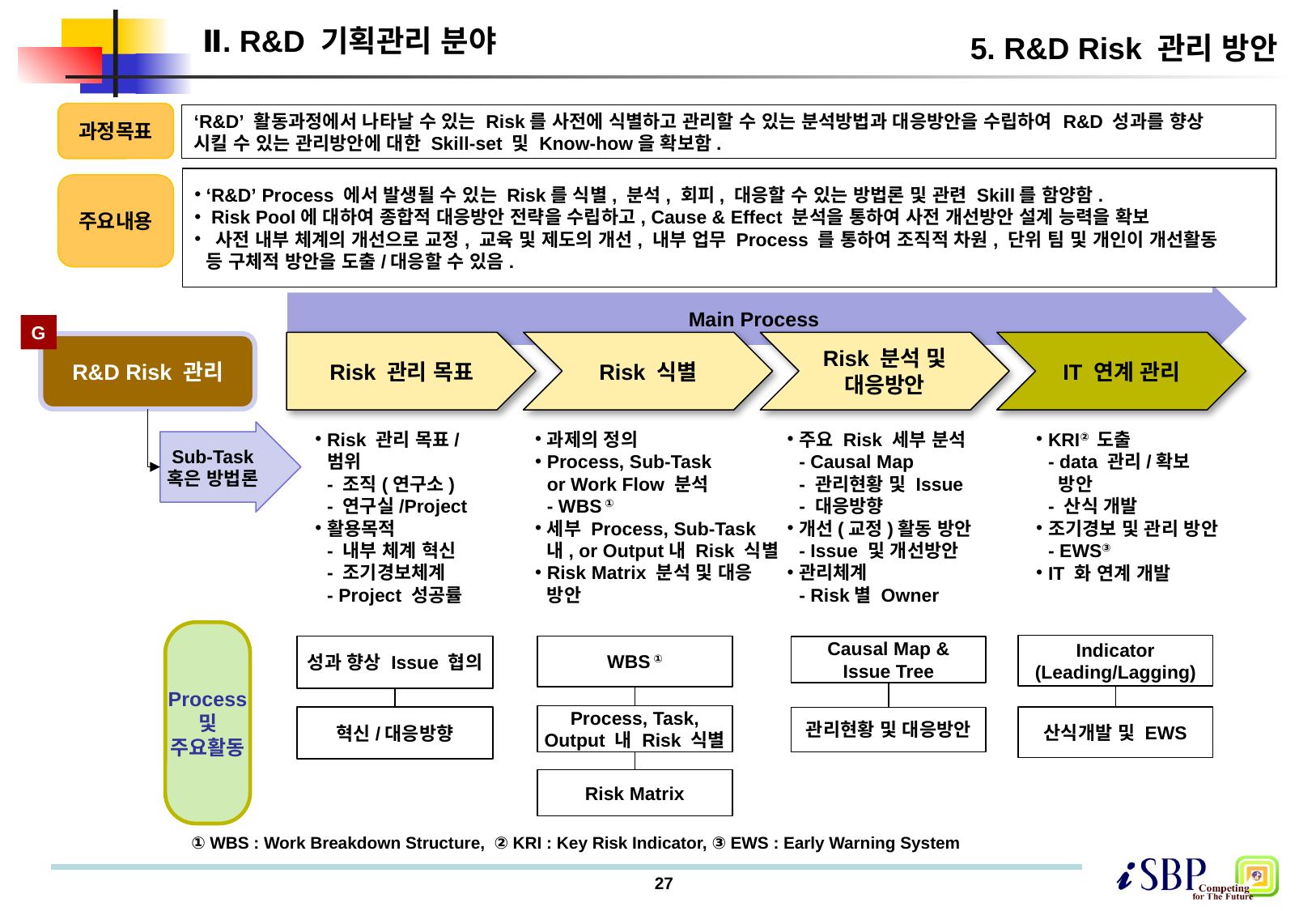

Ⅱ. R&D 기획관리 분야
# 5. R&D Risk 관리 방안
과정목표
‘R&D’ 활동과정에서 나타날 수 있는 Risk를 사전에 식별하고 관리할 수 있는 분석방법과 대응방안을 수립하여 R&D 성과를 향상
시킬 수 있는 관리방안에 대한 Skill-set 및 Know-how을 확보함.
‘R&D’ Process 에서 발생될 수 있는 Risk를 식별, 분석, 회피, 대응할 수 있는 방법론 및 관련 Skill를 함양함.
 Risk Pool에 대하여 종합적 대응방안 전략을 수립하고, Cause & Effect 분석을 통하여 사전 개선방안 설계 능력을 확보
 사전 내부 체계의 개선으로 교정, 교육 및 제도의 개선, 내부 업무 Process 를 통하여 조직적 차원, 단위 팀 및 개인이 개선활동
등 구체적 방안을 도출/대응할 수 있음.
주요내용
Main Process
G
Risk 관리 목표
Risk 식별
Risk 분석 및
대응방안
IT 연계 관리
R&D Risk 관리
Risk 관리 목표/
범위
- 조직(연구소)
- 연구실/Project
활용목적
- 내부 체계 혁신
- 조기경보체계
- Project 성공률
과제의 정의
Process, Sub-Task
or Work Flow 분석
- WBS ①
세부 Process, Sub-Task
내, or Output내 Risk 식별
Risk Matrix 분석 및 대응
방안
주요 Risk 세부 분석
- Causal Map
- 관리현황 및 Issue
- 대응방향
개선(교정)활동 방안
- Issue 및 개선방안
관리체계
- Risk별 Owner
KRI② 도출
- data 관리/확보
  방안
- 산식 개발
조기경보 및 관리 방안
- EWS③
IT 화 연계 개발
Sub-Task
혹은 방법론
Process
및
주요활동
Indicator
(Leading/Lagging)
성과 향상 Issue 협의
WBS ①
Causal Map &
Issue Tree
Process, Task,
Output 내 Risk 식별
혁신/대응방향
산식개발 및 EWS
관리현황 및 대응방안
Risk Matrix
① WBS : Work Breakdown Structure,  ② KRI : Key Risk Indicator, ③ EWS : Early Warning System
27